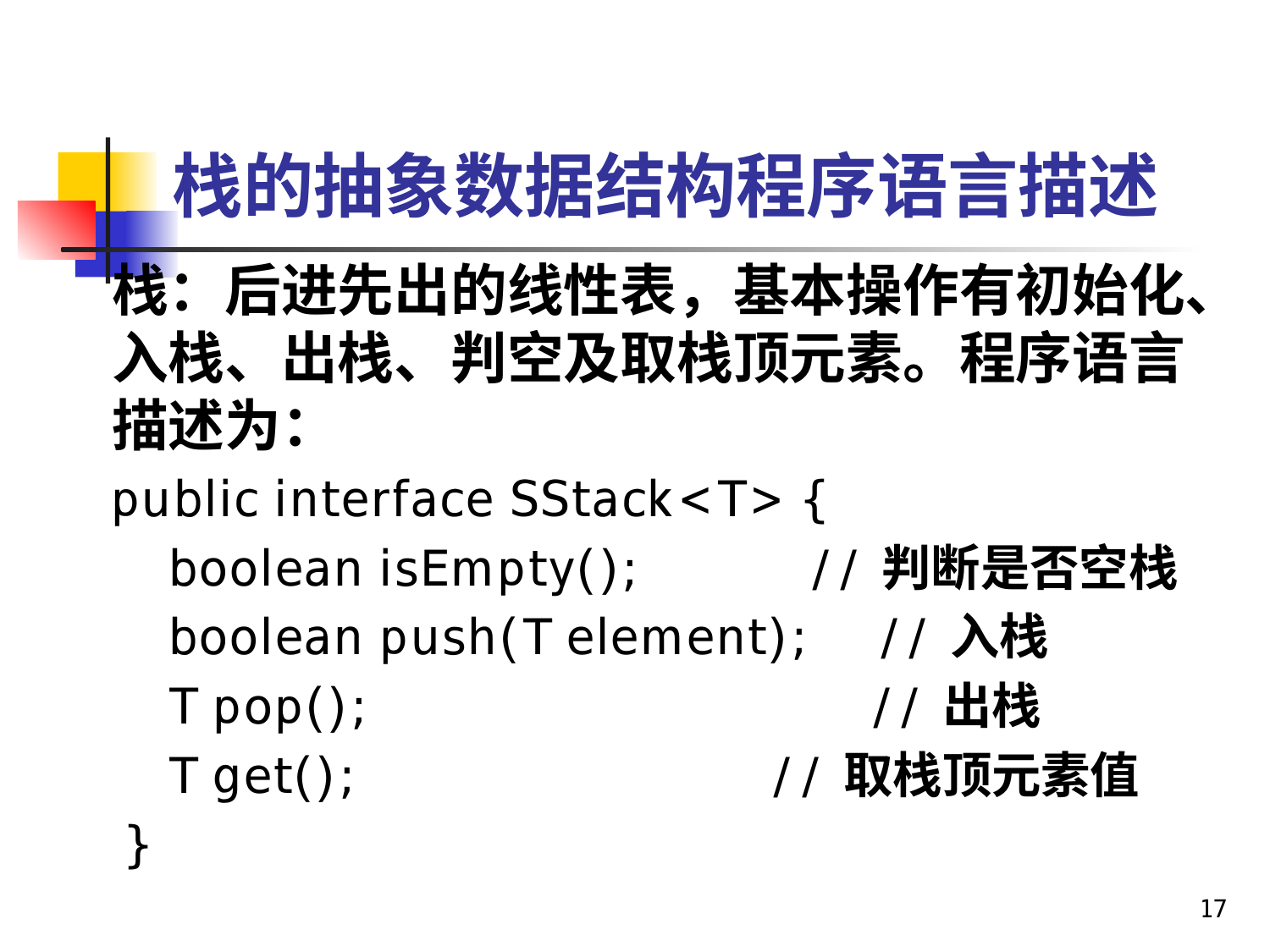

# 栈的抽象数据结构程序语言描述
栈：后进先出的线性表，基本操作有初始化、入栈、出栈、判空及取栈顶元素。程序语言描述为：
public interface SStack<T> {
    boolean isEmpty();            //判断是否空栈
    boolean push(T element);     //入栈
    T pop();                           	//出栈
    T get();                             //取栈顶元素值
 }

17